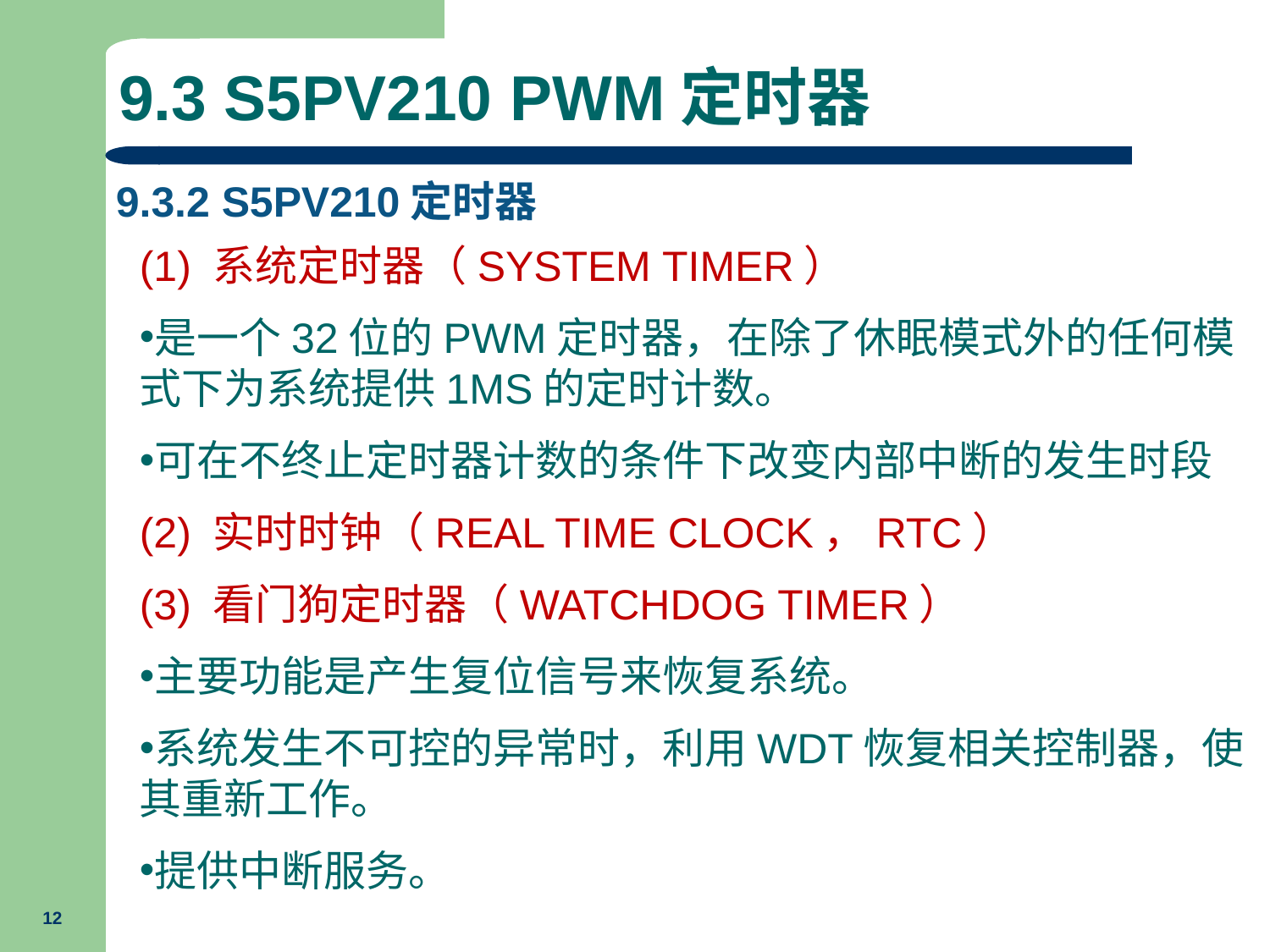

# 9.3 S5PV210 PWM定时器
9.3.2 S5PV210定时器
(1) 系统定时器（System Timer）
是一个32位的PWM定时器，在除了休眠模式外的任何模式下为系统提供1ms的定时计数。
可在不终止定时器计数的条件下改变内部中断的发生时段
(2) 实时时钟（Real Time Clock，RTC）
(3) 看门狗定时器（Watchdog Timer）
主要功能是产生复位信号来恢复系统。
系统发生不可控的异常时，利用WDT恢复相关控制器，使其重新工作。
提供中断服务。
12